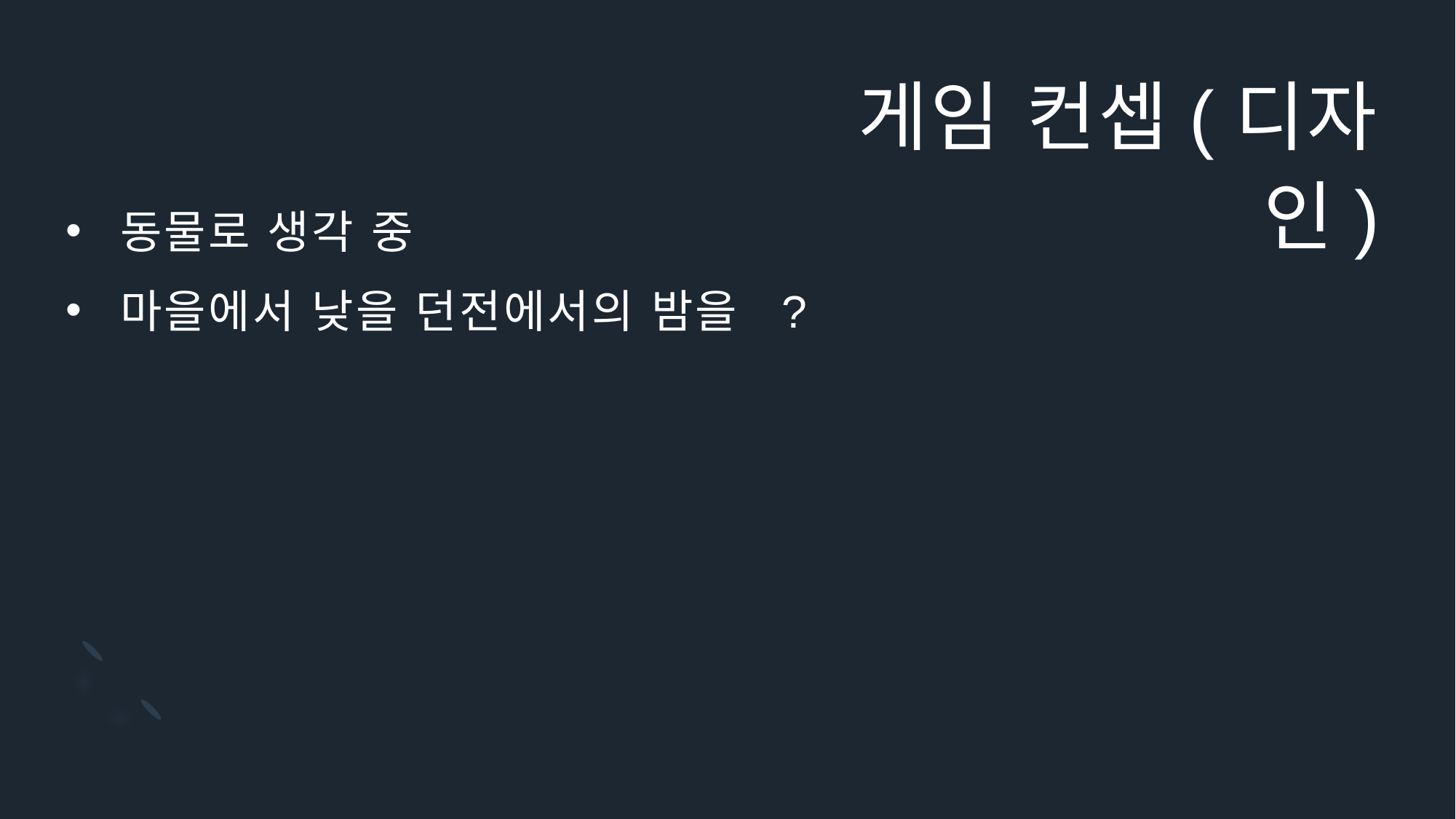

게임 컨셉(디자인)
동물로 생각 중
마을에서 낮을 던전에서의 밤을  ?